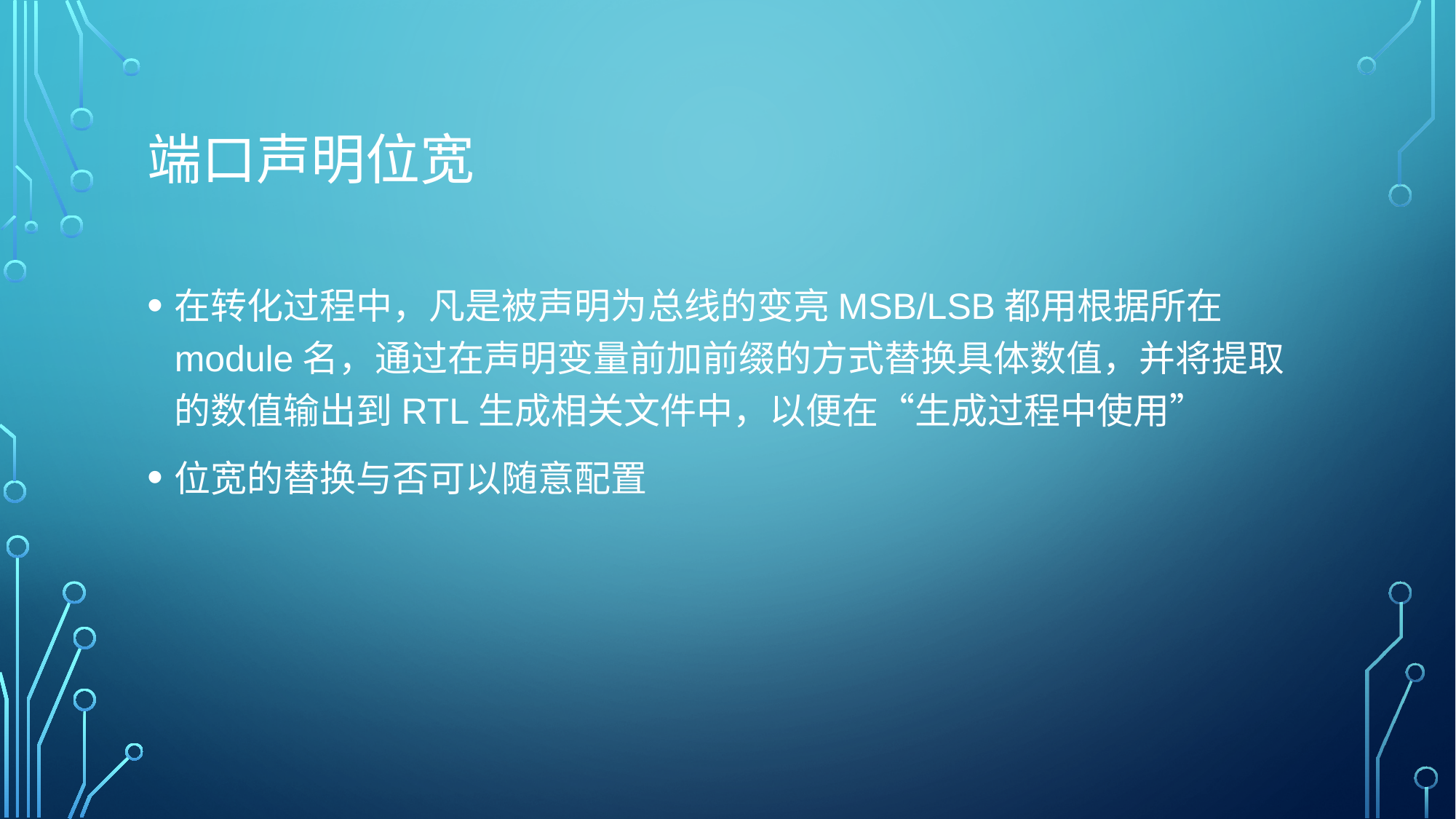

# 端口声明位宽
在转化过程中，凡是被声明为总线的变亮MSB/LSB都用根据所在module名，通过在声明变量前加前缀的方式替换具体数值，并将提取的数值输出到RTL生成相关文件中，以便在“生成过程中使用”
位宽的替换与否可以随意配置